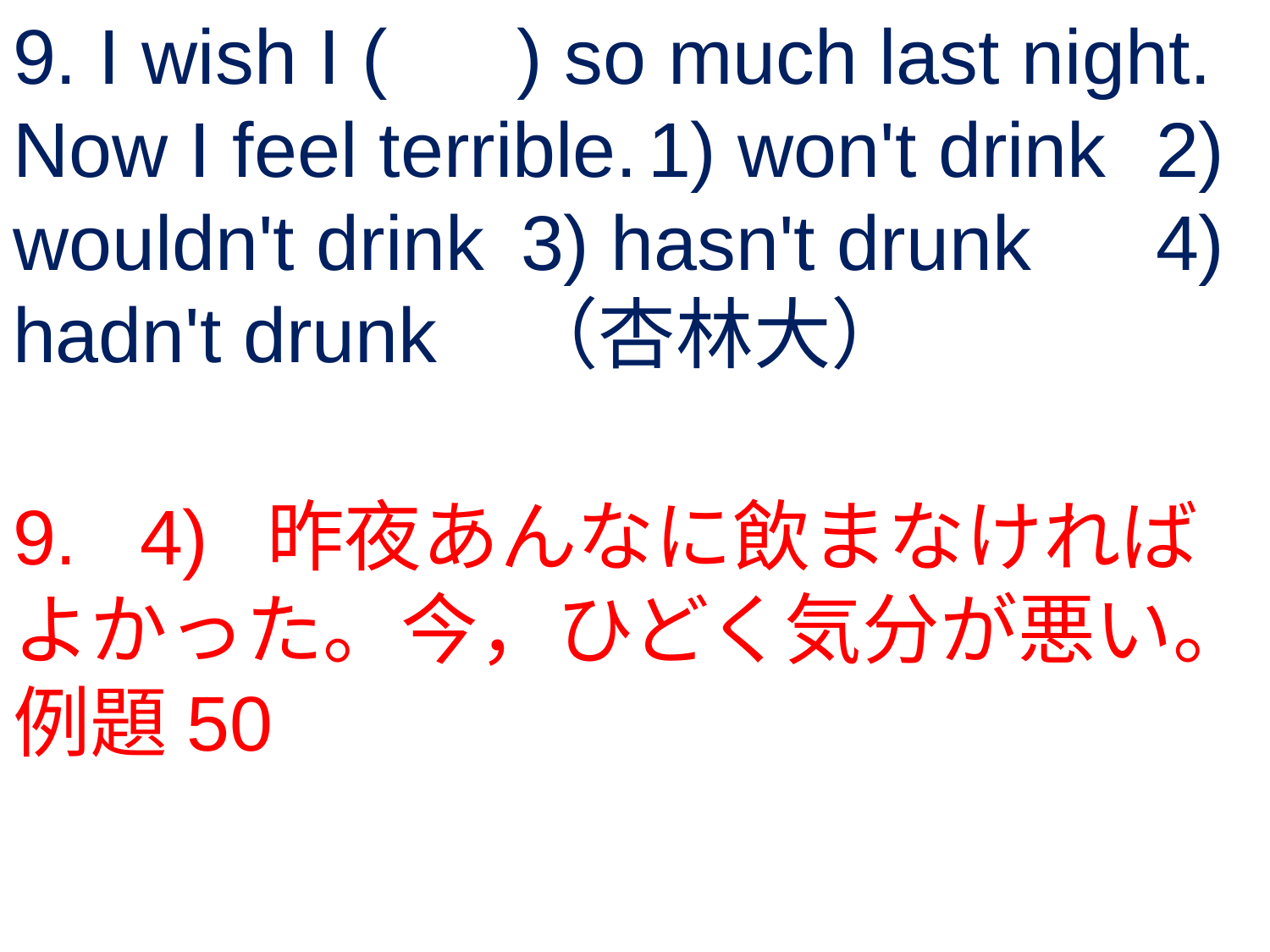

# 9. I wish I (      ) so much last night.  Now I feel terrible.	1) won't drink	2) wouldn't drink	3) hasn't drunk	4) hadn't drunk	（杏林大）
9.	4) 	昨夜あんなに飲まなければよかった。今，ひどく気分が悪い。例題50